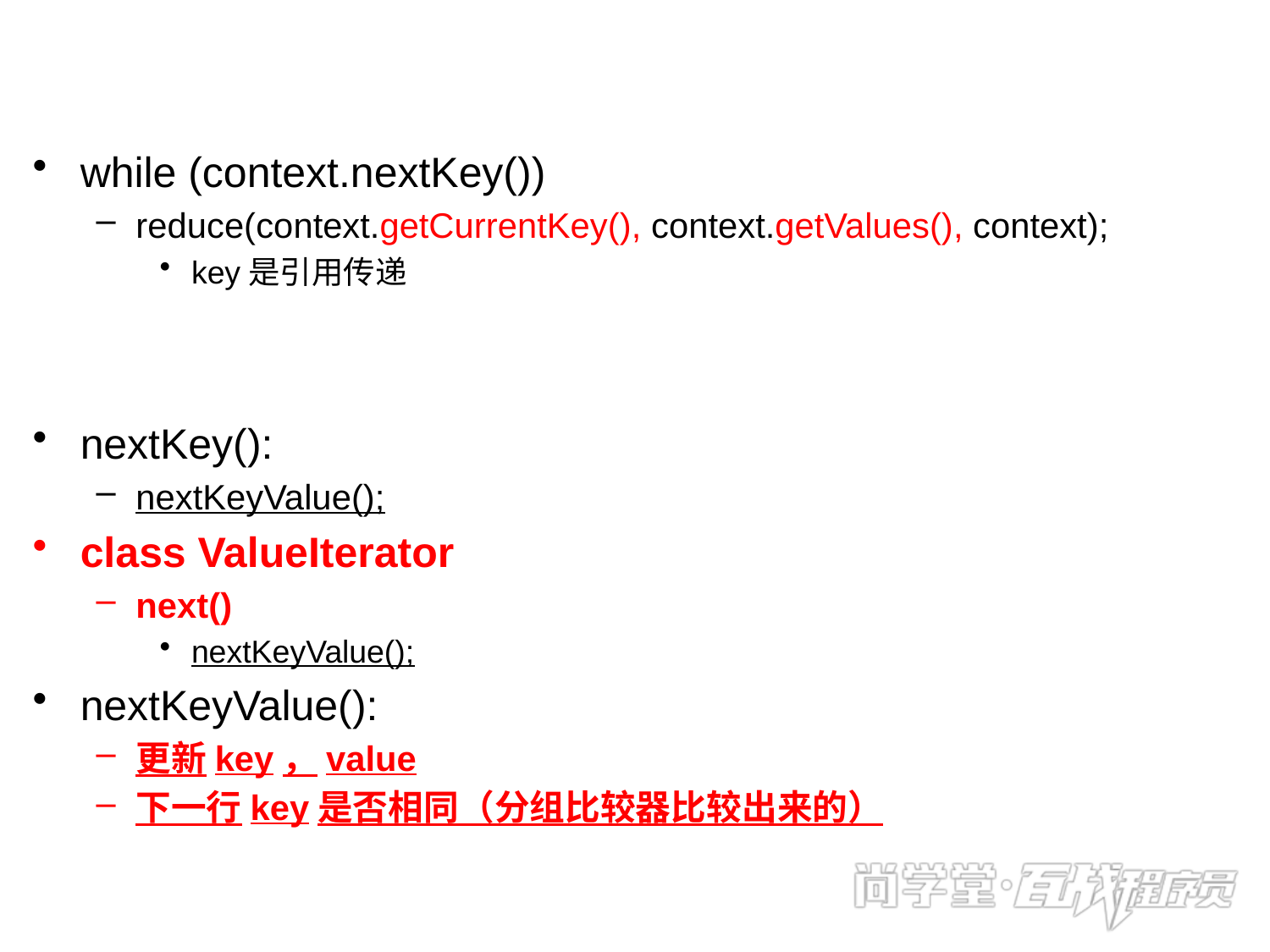

while (context.nextKey())
reduce(context.getCurrentKey(), context.getValues(), context);
key是引用传递

nextKey():
nextKeyValue();
class ValueIterator
next()
nextKeyValue();
nextKeyValue():
更新key，value
下一行key是否相同（分组比较器比较出来的）